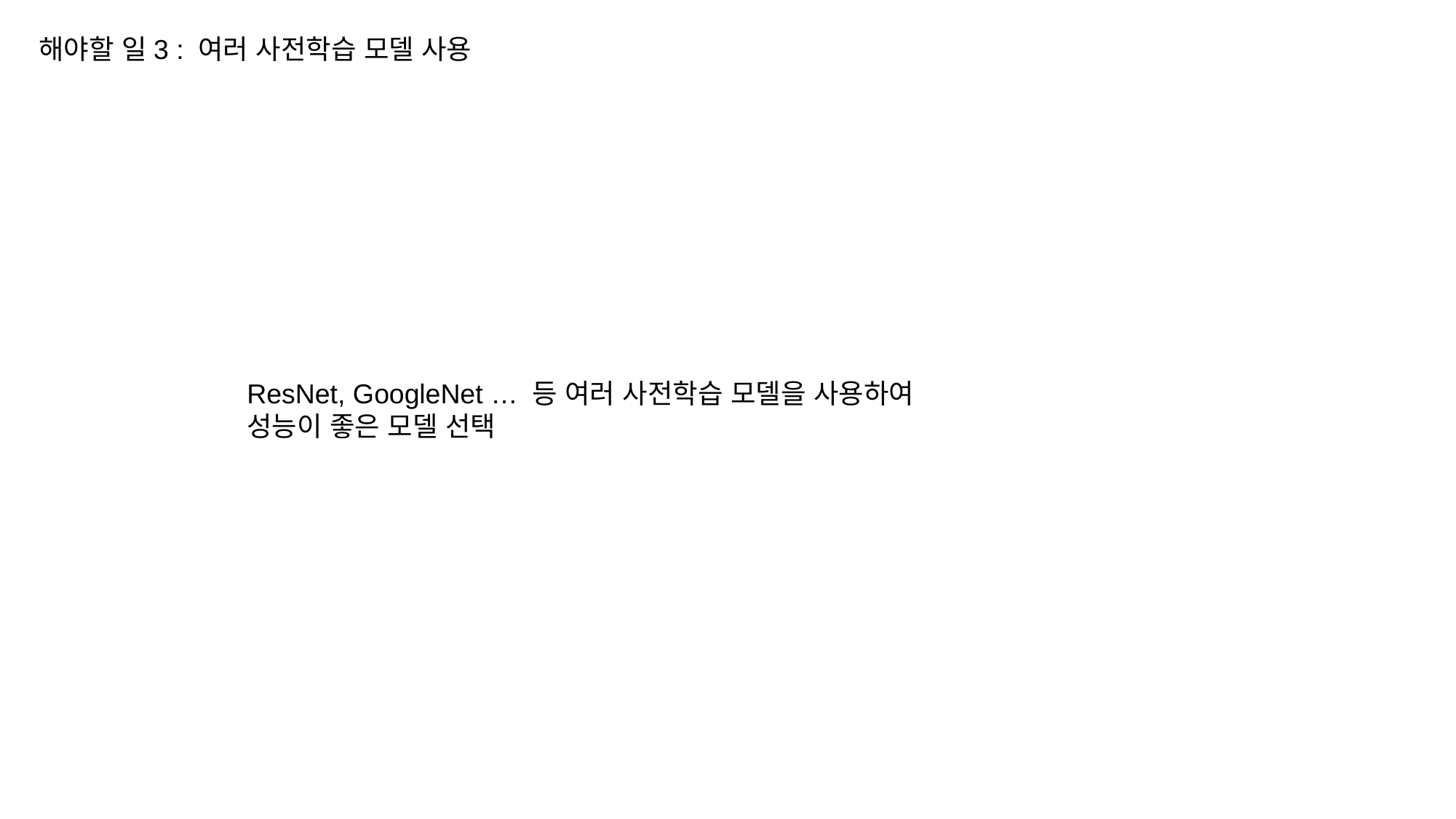

해야할 일3 : 여러 사전학습 모델 사용
ResNet, GoogleNet … 등 여러 사전학습 모델을 사용하여
성능이 좋은 모델 선택